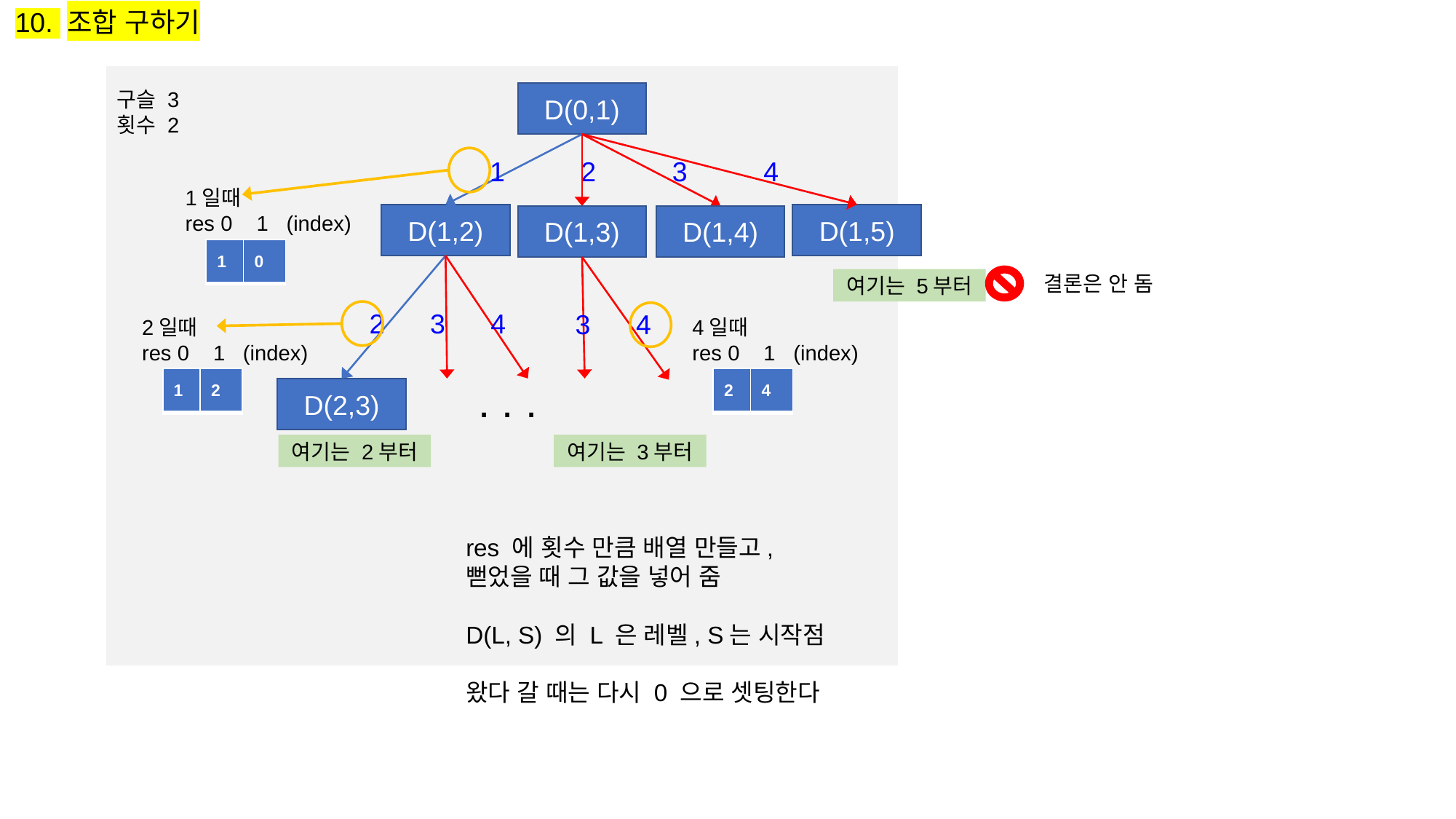

10. 조합 구하기

구슬 3
횟수 2
D(0,1)

1          2          3          4
1일때
res 0    1   (index)
D(1,5)
D(1,2)
D(1,4)
D(1,3)
| 1 | 0 |
| --- | --- |
결론은 안 돔

여기는 5부터

2      3      4
3      4

2일때
res 0    1   (index)
4일때
res 0    1   (index)
| 1 | 2 |
| --- | --- |
| 2 | 4 |
| --- | --- |
. . .
D(2,3)
여기는 2부터
여기는 3부터
res 에 횟수 만큼 배열 만들고,
뻗었을 때 그 값을 넣어 줌

D(L, S) 의 L 은 레벨, S는 시작점

왔다 갈 때는 다시 0 으로 셋팅한다